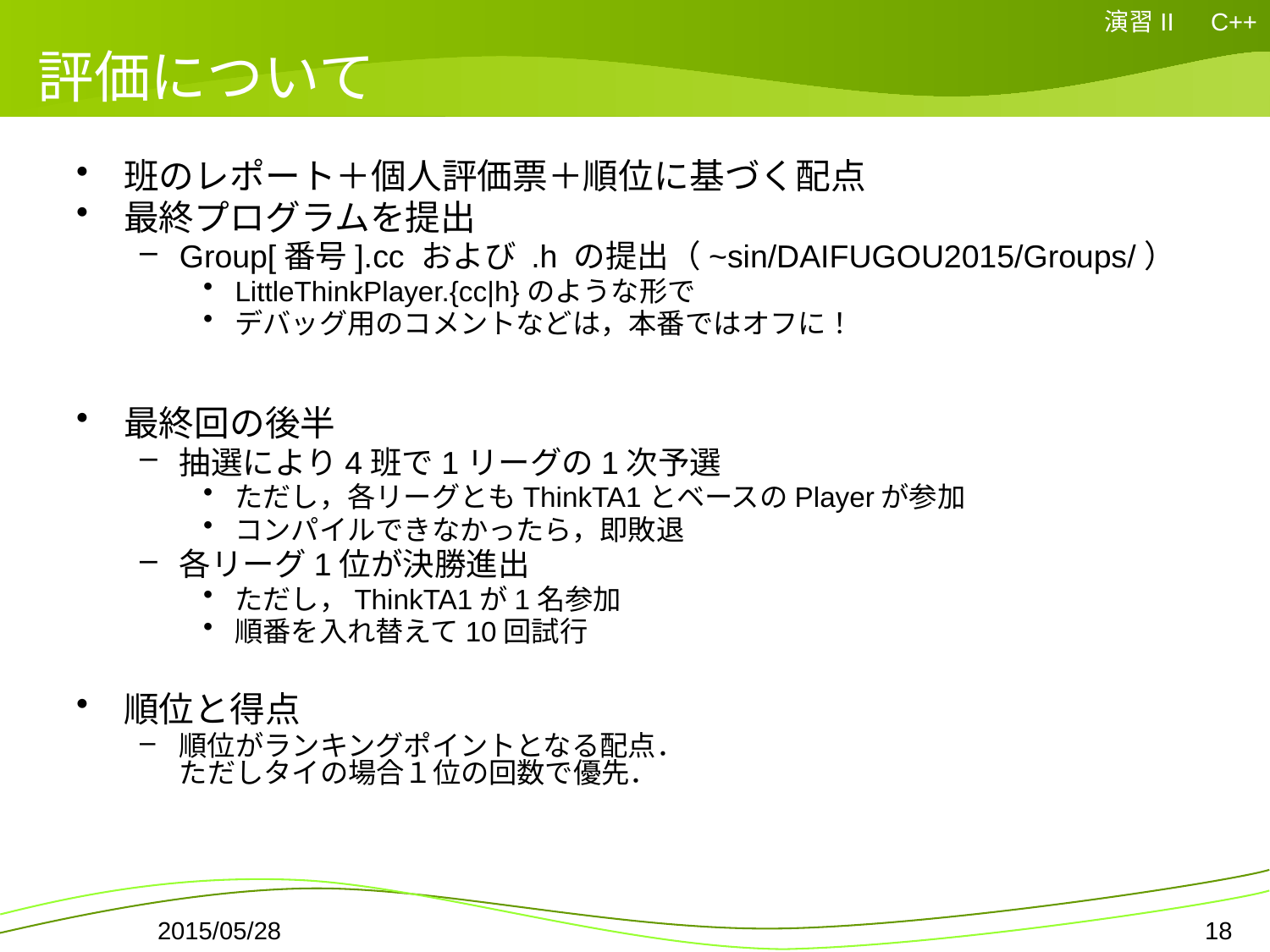

演習II　C++
# 評価について
班のレポート＋個人評価票＋順位に基づく配点
最終プログラムを提出
Group[番号].cc および .h の提出（~sin/DAIFUGOU2015/Groups/）
LittleThinkPlayer.{cc|h}のような形で
デバッグ用のコメントなどは，本番ではオフに！

最終回の後半
抽選により4班で1リーグの1次予選
ただし，各リーグともThinkTA1とベースのPlayerが参加
コンパイルできなかったら，即敗退
各リーグ1位が決勝進出
ただし，ThinkTA1が1名参加
順番を入れ替えて10回試行

順位と得点
順位がランキングポイントとなる配点．
ただしタイの場合１位の回数で優先．
2015/05/28
18